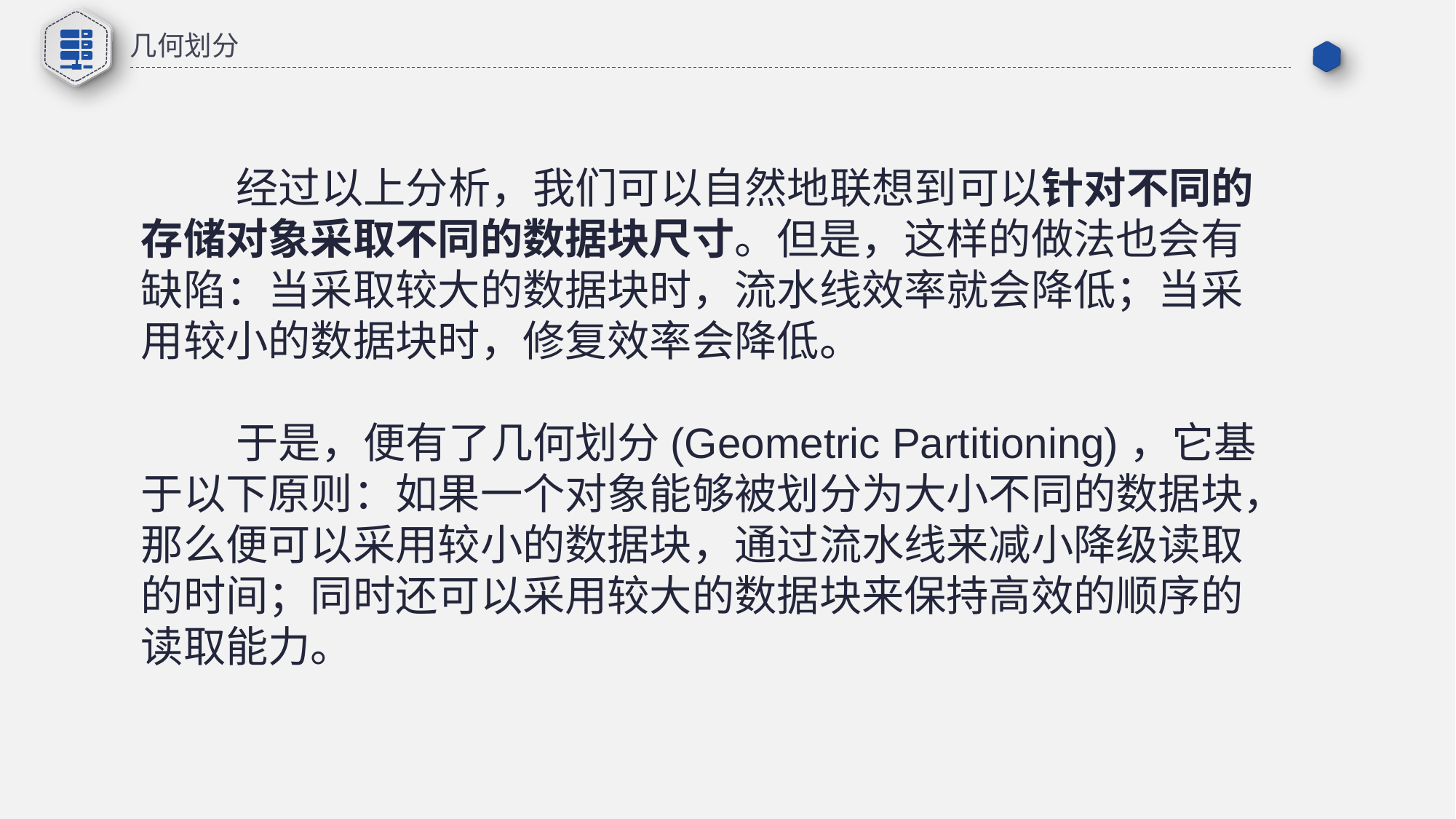

几何划分

         经过以上分析，我们可以自然地联想到可以针对不同的存储对象采取不同的数据块尺寸。但是，这样的做法也会有缺陷：当采取较大的数据块时，流水线效率就会降低；当采用较小的数据块时，修复效率会降低。

         于是，便有了几何划分(Geometric Partitioning)，它基于以下原则：如果一个对象能够被划分为大小不同的数据块，那么便可以采用较小的数据块，通过流水线来减小降级读取的时间；同时还可以采用较大的数据块来保持高效的顺序的读取能力。